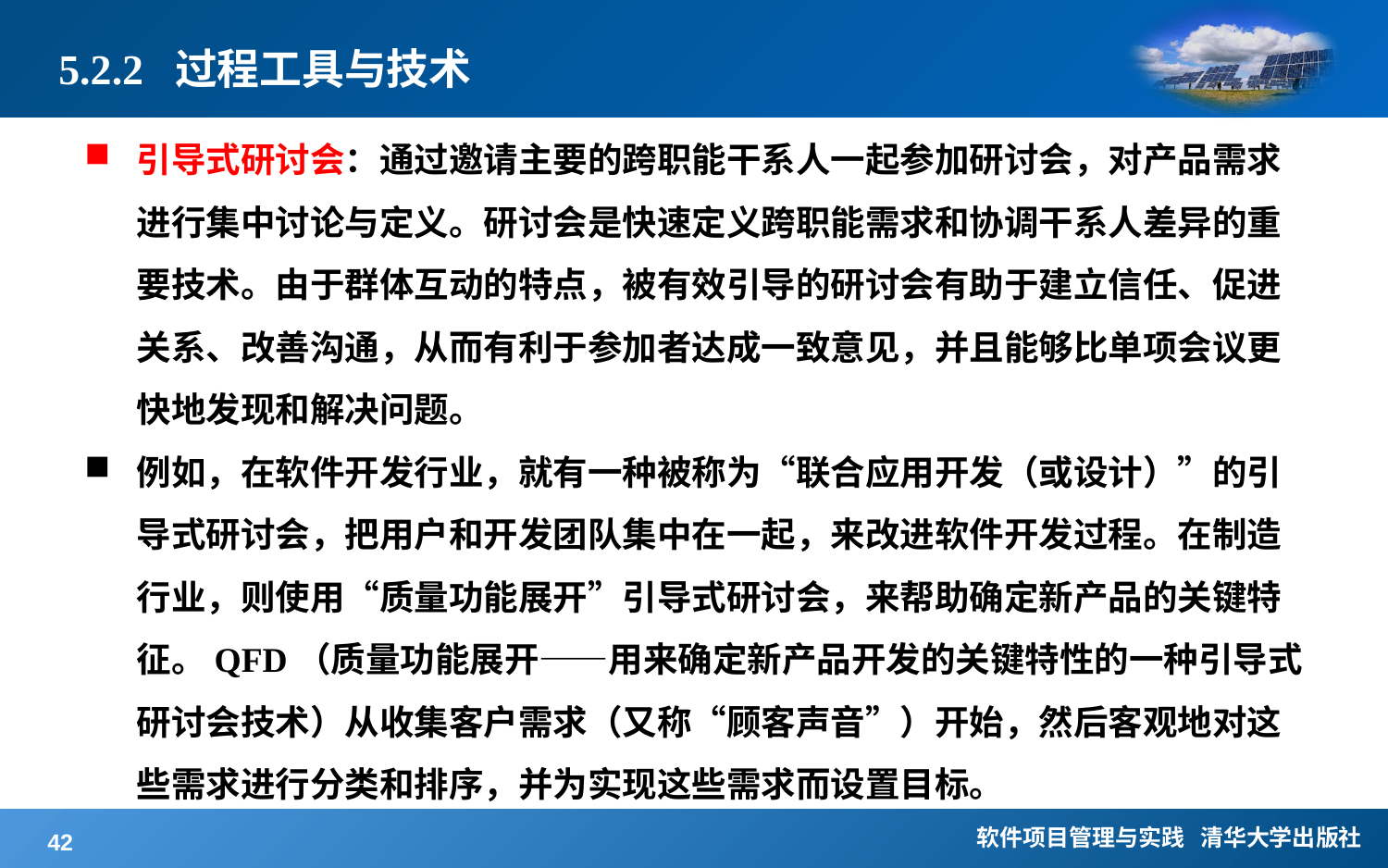

# 5.2.2  过程工具与技术
引导式研讨会：通过邀请主要的跨职能干系人一起参加研讨会，对产品需求进行集中讨论与定义。研讨会是快速定义跨职能需求和协调干系人差异的重要技术。由于群体互动的特点，被有效引导的研讨会有助于建立信任、促进关系、改善沟通，从而有利于参加者达成一致意见，并且能够比单项会议更快地发现和解决问题。
例如，在软件开发行业，就有一种被称为“联合应用开发（或设计）”的引导式研讨会，把用户和开发团队集中在一起，来改进软件开发过程。在制造行业，则使用“质量功能展开”引导式研讨会，来帮助确定新产品的关键特征。QFD（质量功能展开——用来确定新产品开发的关键特性的一种引导式研讨会技术）从收集客户需求（又称“顾客声音”）开始，然后客观地对这些需求进行分类和排序，并为实现这些需求而设置目标。